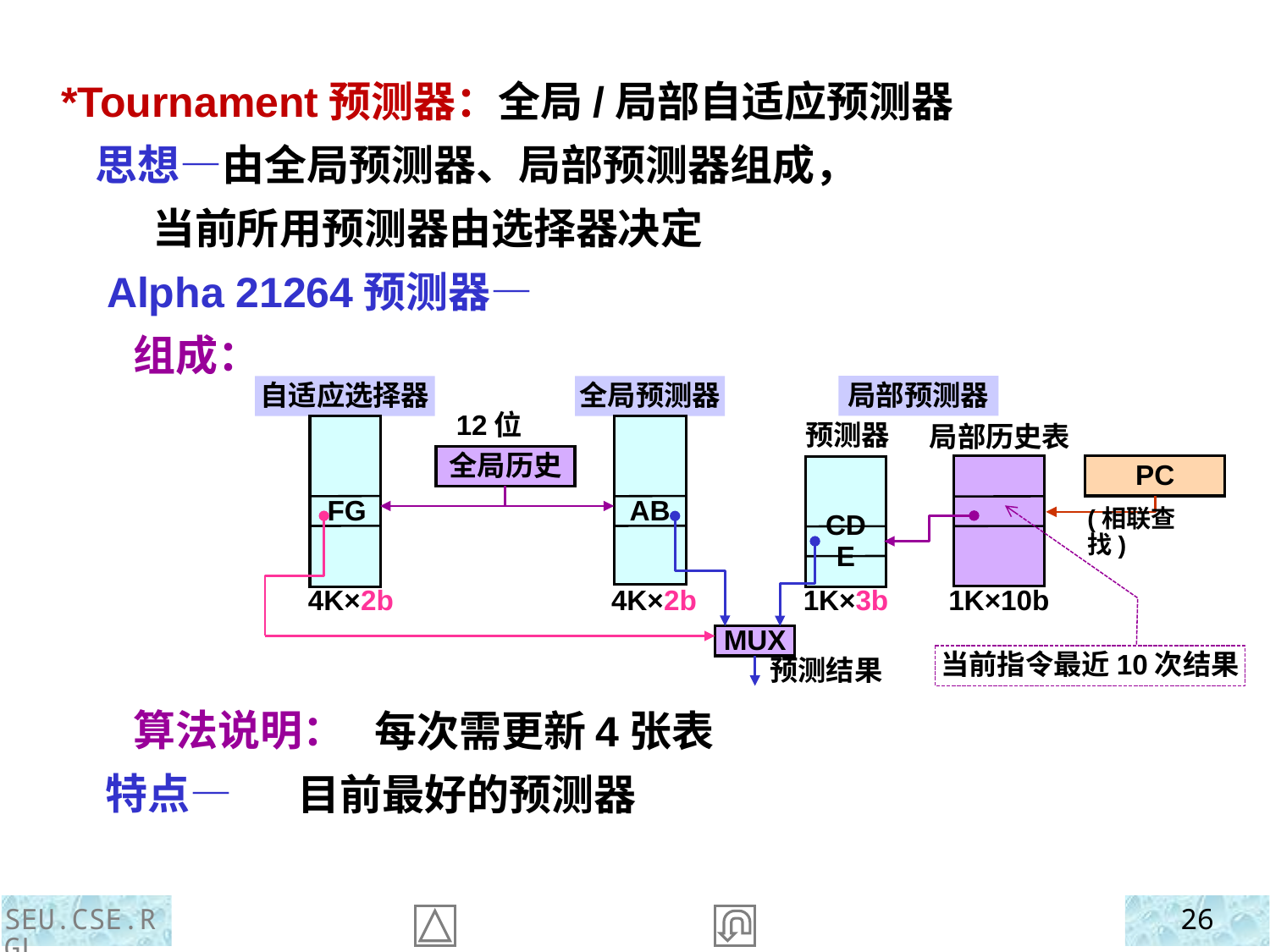

*Tournament预测器：全局/局部自适应预测器
     思想—由全局预测器、局部预测器组成，
           当前所用预测器由选择器决定
     Alpha 21264预测器—
        组成：

        算法说明：
     特点—
局部预测器
自适应选择器
全局预测器
12位

预测器
局部历史表
全局历史

PC

AB
FG
(相联查找)
CDE
4K×2b
4K×2b
1K×3b
1K×10b
MUX
预测结果
当前指令最近10次结果
       每次需更新4张表
目前最好的预测器
SEU.CSE.RGL
26